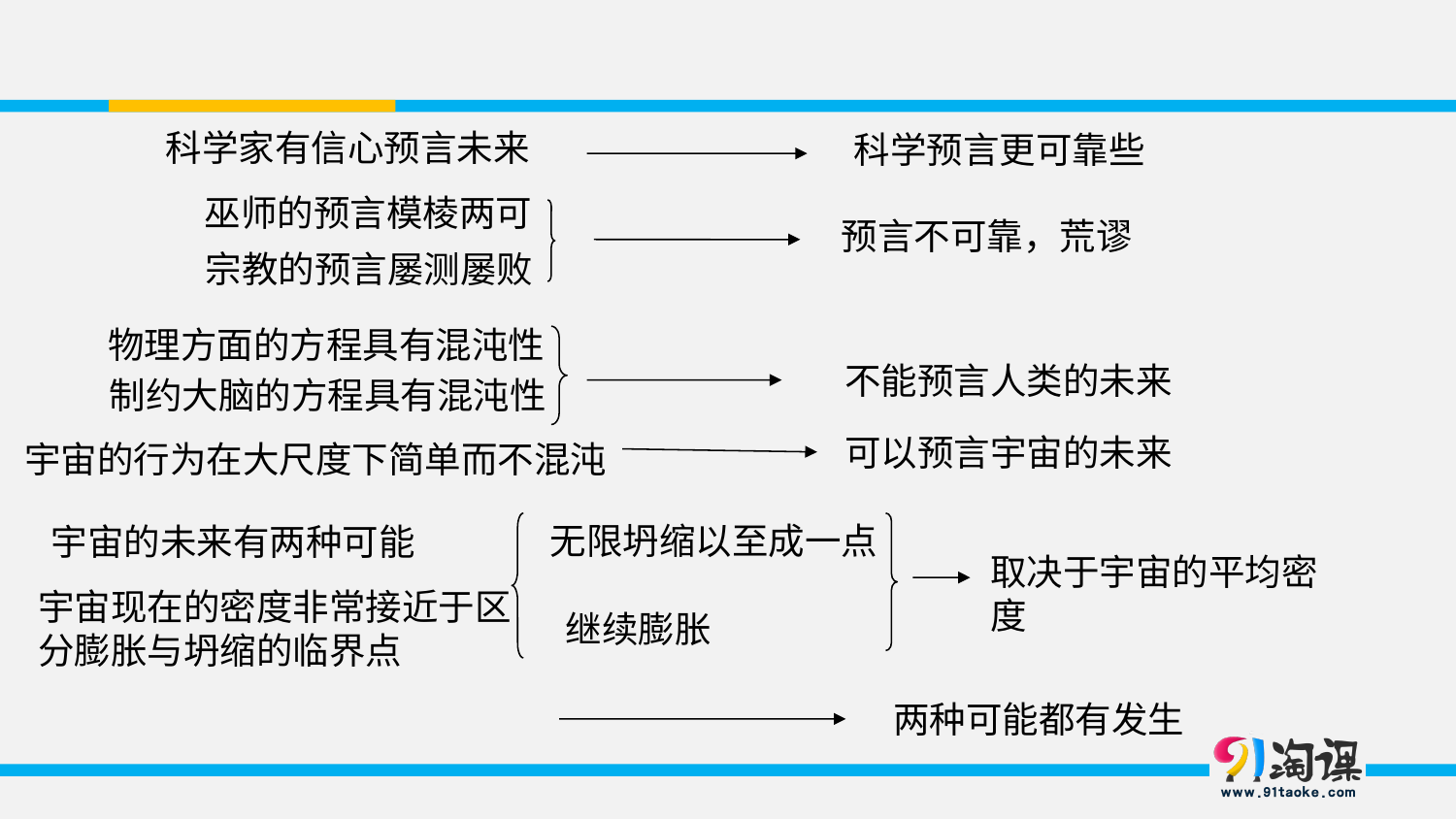

科学家有信心预言未来
科学预言更可靠些

巫师的预言模棱两可

预言不可靠，荒谬
宗教的预言屡测屡败

物理方面的方程具有混沌性

不能预言人类的未来
制约大脑的方程具有混沌性

可以预言宇宙的未来
宇宙的行为在大尺度下简单而不混沌

无限坍缩以至成一点
宇宙的未来有两种可能

取决于宇宙的平均密度
宇宙现在的密度非常接近于区分膨胀与坍缩的临界点

继续膨胀
两种可能都有发生